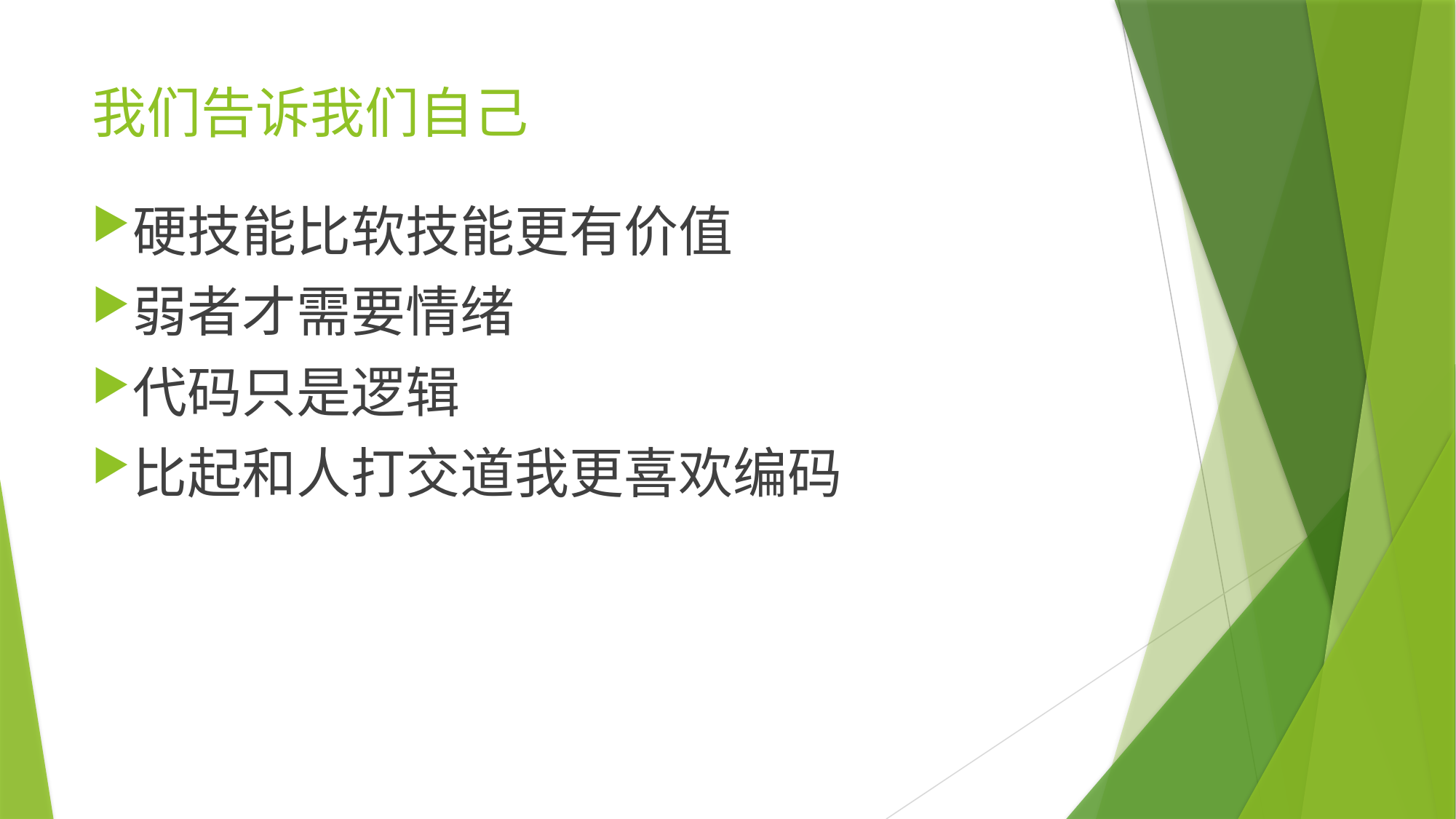

# 我们告诉我们自己
硬技能比软技能更有价值
弱者才需要情绪
代码只是逻辑
比起和人打交道我更喜欢编码